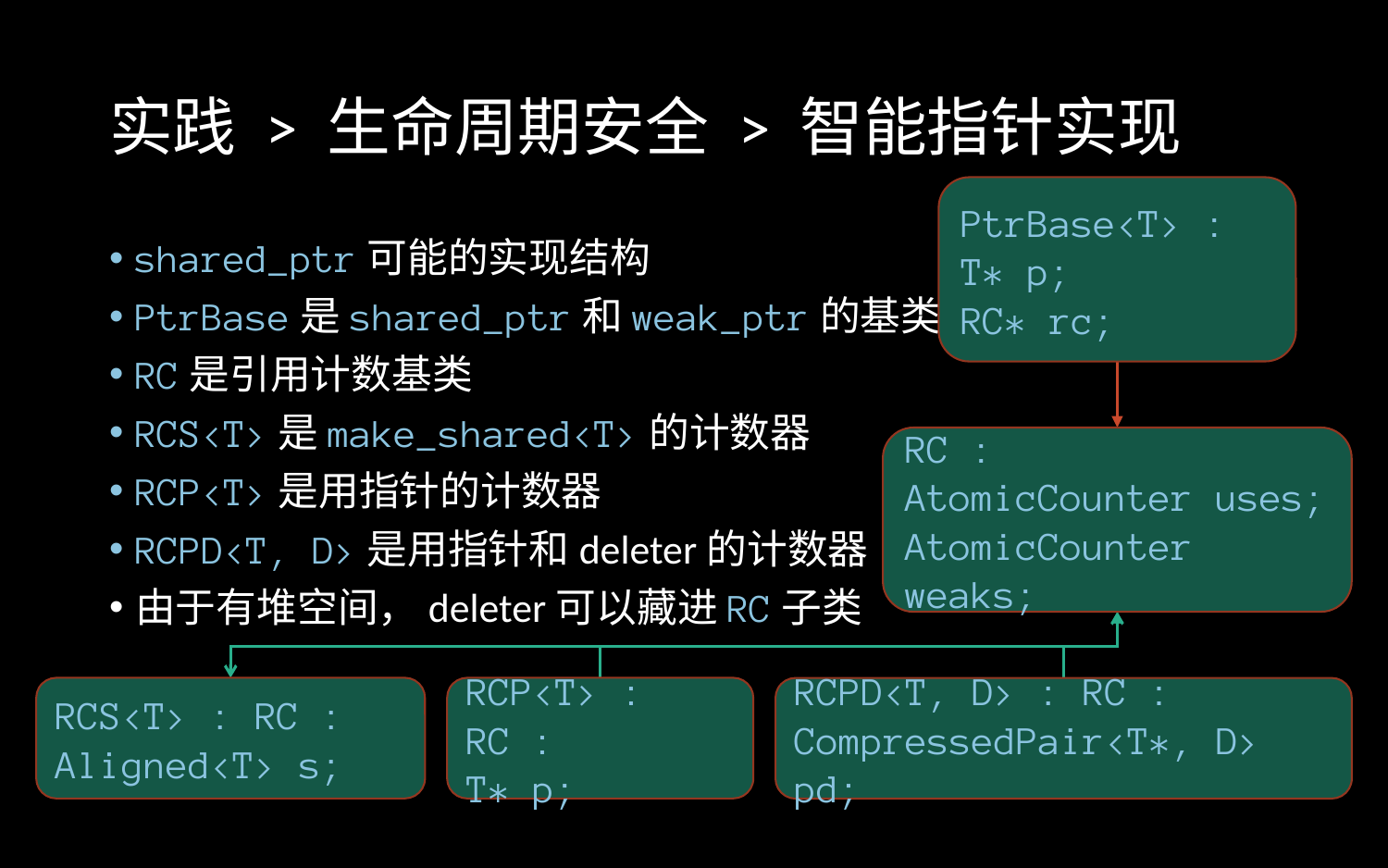

# 实践 > 生命周期安全 > 智能指针实现
PtrBase<T> :
T* p;
RC* rc;
shared_ptr可能的实现结构
PtrBase是shared_ptr和weak_ptr的基类
RC是引用计数基类
RCS<T>是make_shared<T>的计数器
RCP<T>是用指针的计数器
RCPD<T, D>是用指针和deleter的计数器
由于有堆空间，deleter可以藏进RC子类
RC :
AtomicCounter uses;
AtomicCounter weaks;
RCS<T> : RC :
Aligned<T> s;
RCP<T> : RC :
T* p;
RCPD<T, D> : RC :
CompressedPair<T*, D> pd;